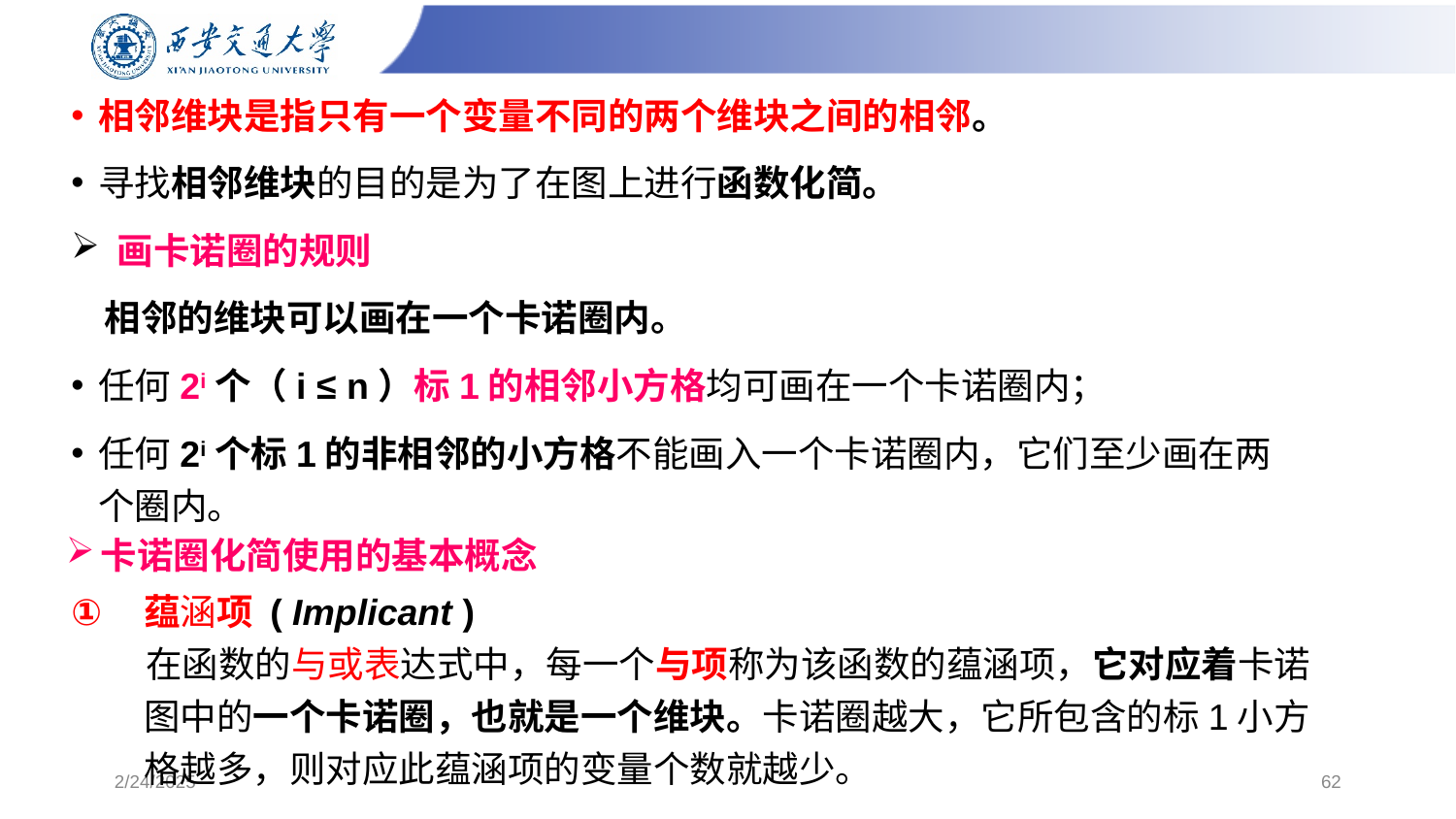

# 相邻维块是指只有一个变量不同的两个维块之间的相邻。
寻找相邻维块的目的是为了在图上进行函数化简。
 画卡诺圈的规则
   相邻的维块可以画在一个卡诺圈内。
任何2i个（i ≤ n）标1的相邻小方格均可画在一个卡诺圈内；
任何2i个标1的非相邻的小方格不能画入一个卡诺圈内，它们至少画在两个圈内。

卡诺圈化简使用的基本概念
蕴涵项 ( Implicant )
        在函数的与或表达式中，每一个与项称为该函数的蕴涵项，它对应着卡诺图中的一个卡诺圈，也就是一个维块。卡诺圈越大，它所包含的标1小方格越多，则对应此蕴涵项的变量个数就越少。
2/24/2025
62